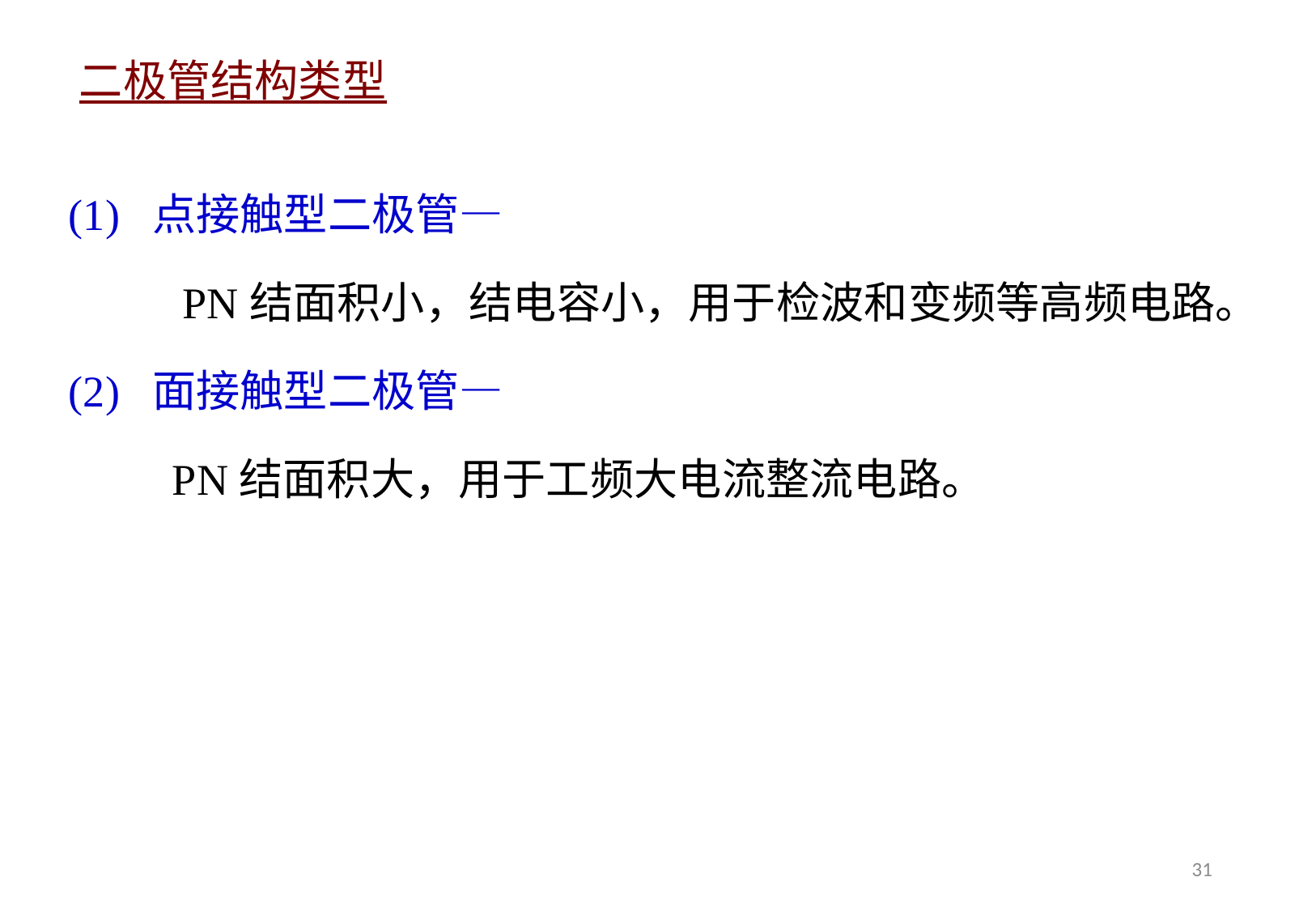

二极管结构类型
(1)  点接触型二极管—
PN结面积小，结电容小，用于检波和变频等高频电路。
(2)  面接触型二极管—
PN结面积大，用于工频大电流整流电路。
31